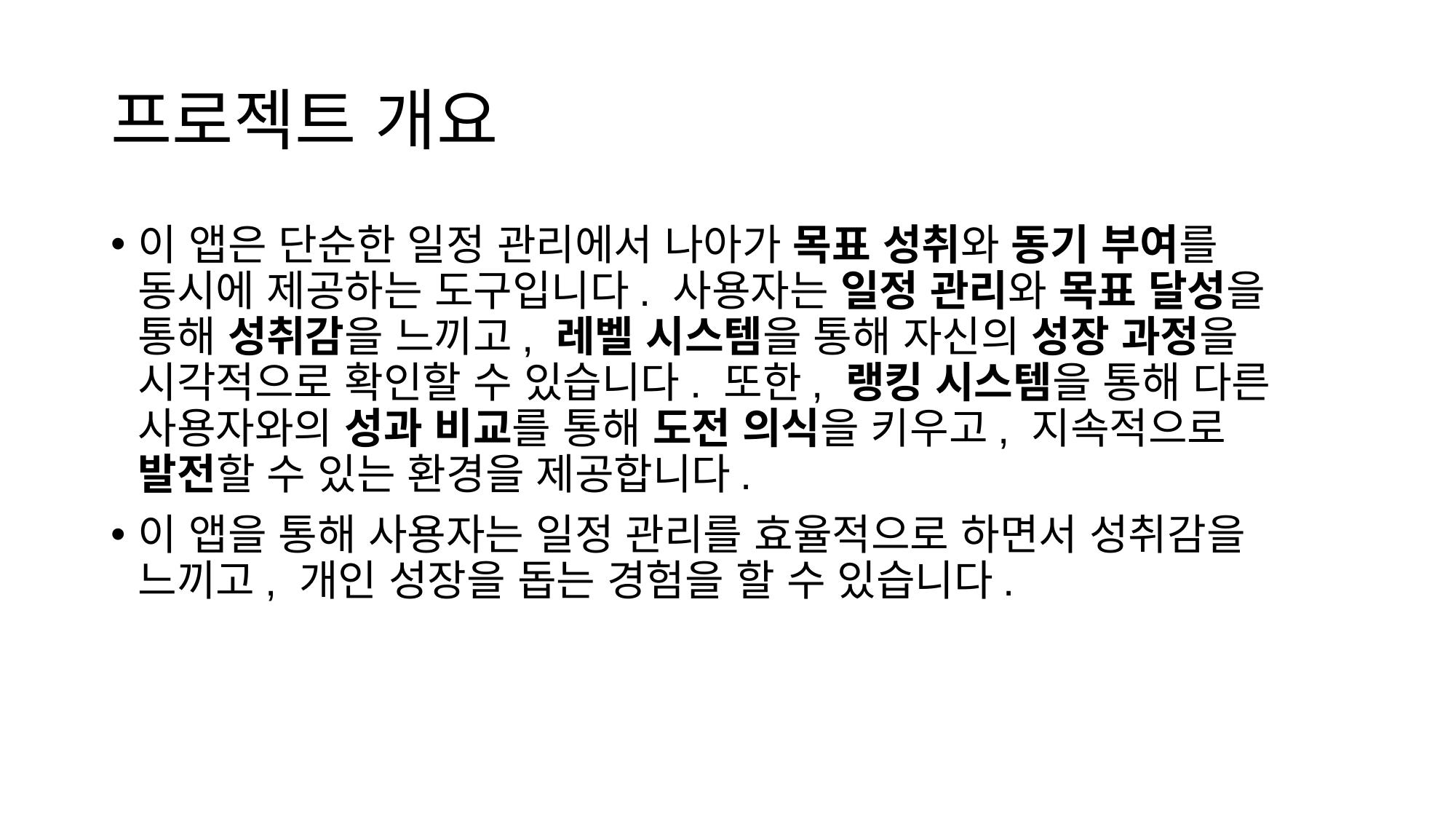

# 프로젝트 개요
이 앱은 단순한 일정 관리에서 나아가 목표 성취와 동기 부여를 동시에 제공하는 도구입니다. 사용자는 일정 관리와 목표 달성을 통해 성취감을 느끼고, 레벨 시스템을 통해 자신의 성장 과정을 시각적으로 확인할 수 있습니다. 또한, 랭킹 시스템을 통해 다른 사용자와의 성과 비교를 통해 도전 의식을 키우고, 지속적으로 발전할 수 있는 환경을 제공합니다.
이 앱을 통해 사용자는 일정 관리를 효율적으로 하면서 성취감을 느끼고, 개인 성장을 돕는 경험을 할 수 있습니다.